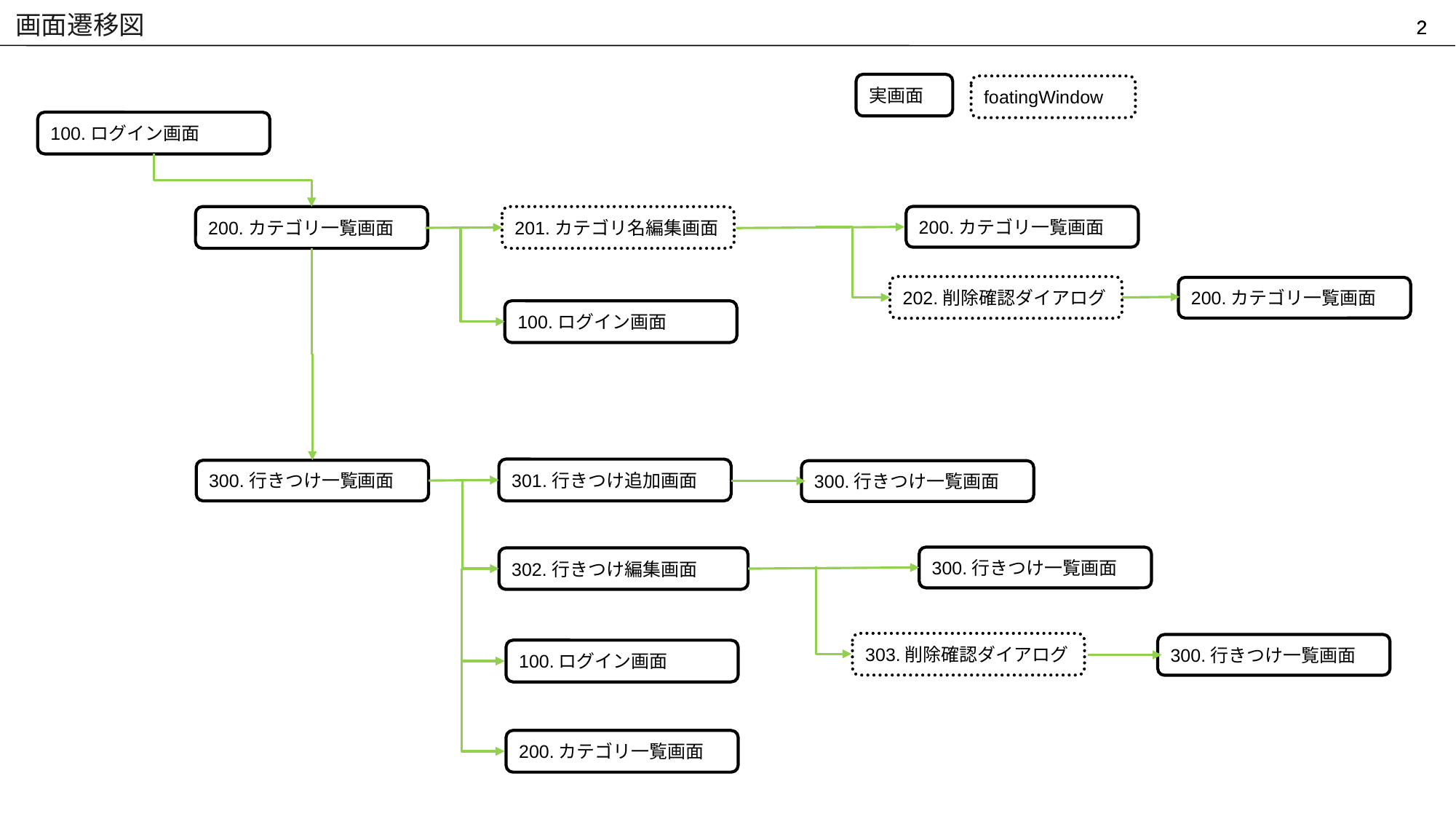

# 画面遷移図
実画面
foatingWindow
100.ログイン画面
200.カテゴリ一覧画面
200.カテゴリ一覧画面
201.カテゴリ名編集画面
202.削除確認ダイアログ
200.カテゴリ一覧画面
100.ログイン画面
301.行きつけ追加画面
300.行きつけ一覧画面
300.行きつけ一覧画面
300.行きつけ一覧画面
302.行きつけ編集画面
303.削除確認ダイアログ
300.行きつけ一覧画面
100.ログイン画面
200.カテゴリ一覧画面